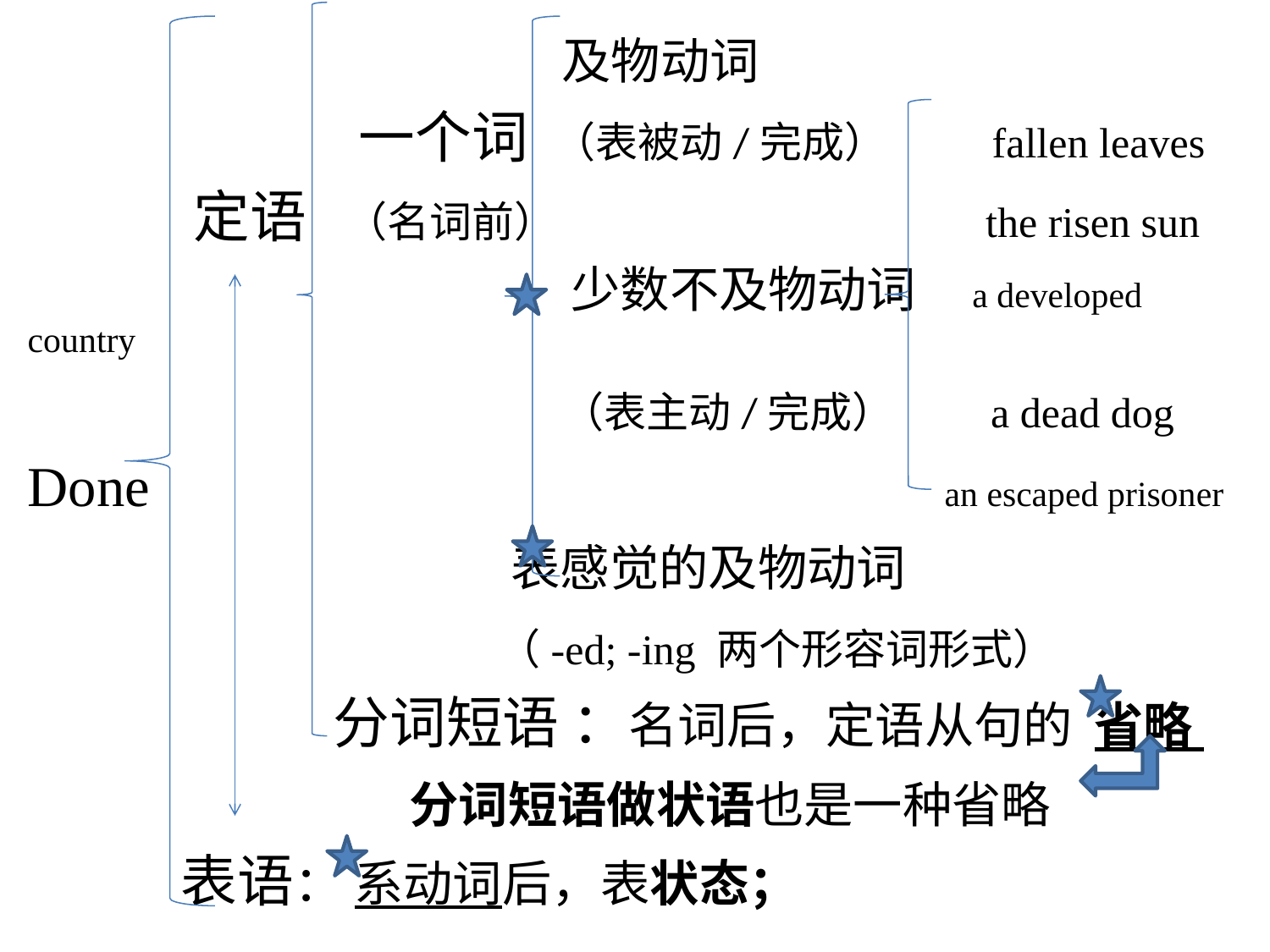

及物动词
                         一个词  （表被动/完成）          fallen leaves
            定语   （名词前）                                            the risen sun
                                                        少数不及物动词    a developed country
                                         （表主动/完成）         a dead dog
Done                                                        an escaped prisoner
                                     表感觉的及物动词
                                    （-ed; -ing 两个形容词形式）
                       分词短语 ：名词后，定语从句的  省略
                             分词短语做状语也是一种省略
           表语： 系动词后，表状态；